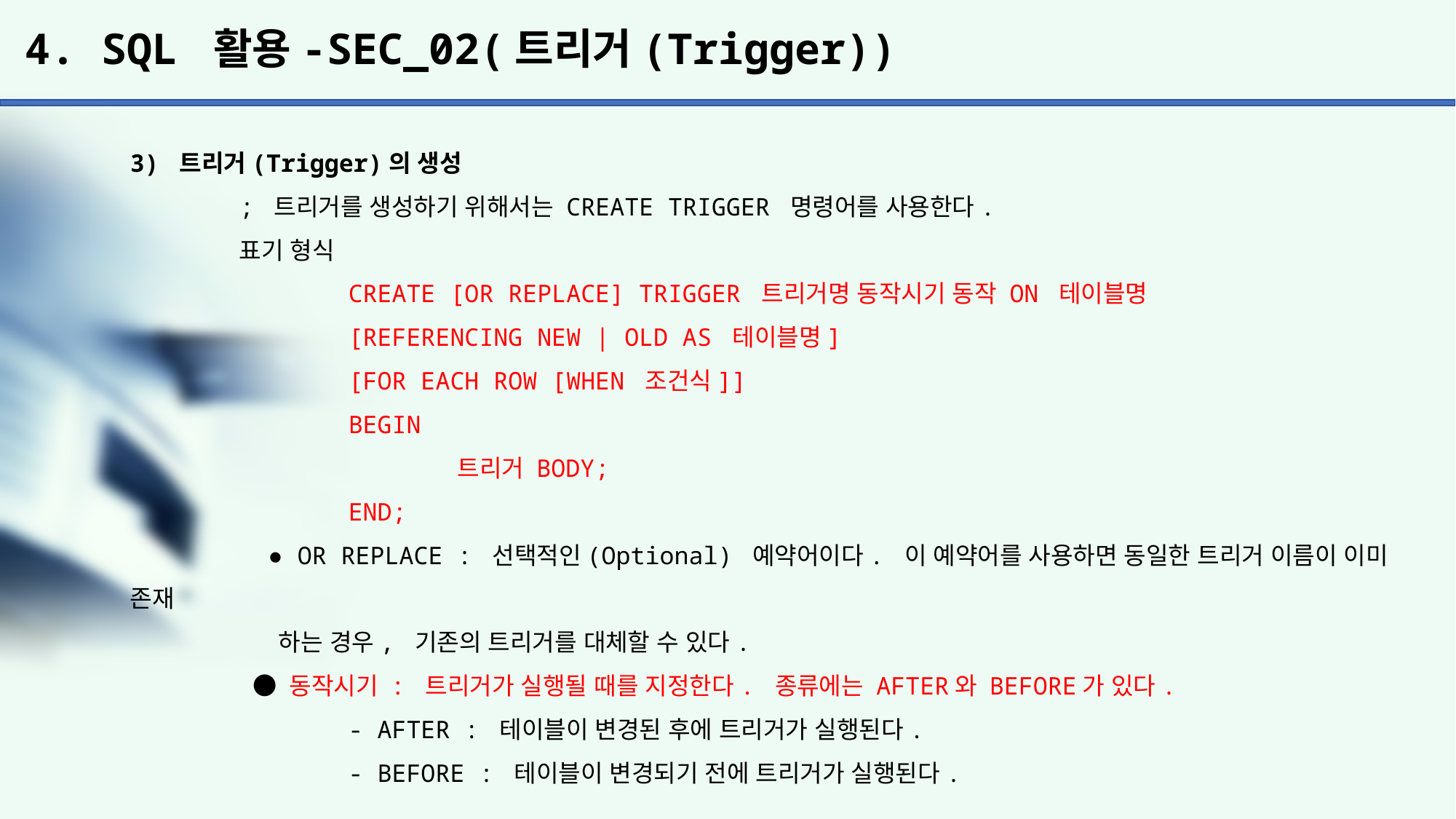

# 4. SQL 활용-SEC_02(트리거(Trigger))
3) 트리거(Trigger)의 생성
	; 트리거를 생성하기 위해서는 CREATE TRIGGER 명령어를 사용한다.
	표기 형식
		CREATE [OR REPLACE] TRIGGER 트리거명 동작시기 동작 ON 테이블명
		[REFERENCING NEW | OLD AS 테이블명]
		[FOR EACH ROW [WHEN 조건식]]
		BEGIN
			트리거 BODY;
		END;
	  ● OR REPLACE : 선택적인(Optional) 예약어이다. 이 예약어를 사용하면 동일한 트리거 이름이 이미 존재
	     하는 경우, 기존의 트리거를 대체할 수 있다.
	  ● 동작시기 : 트리거가 실행될 때를 지정한다. 종류에는 AFTER와 BEFORE가 있다.
		- AFTER : 테이블이 변경된 후에 트리거가 실행된다.
		- BEFORE : 테이블이 변경되기 전에 트리거가 실행된다.